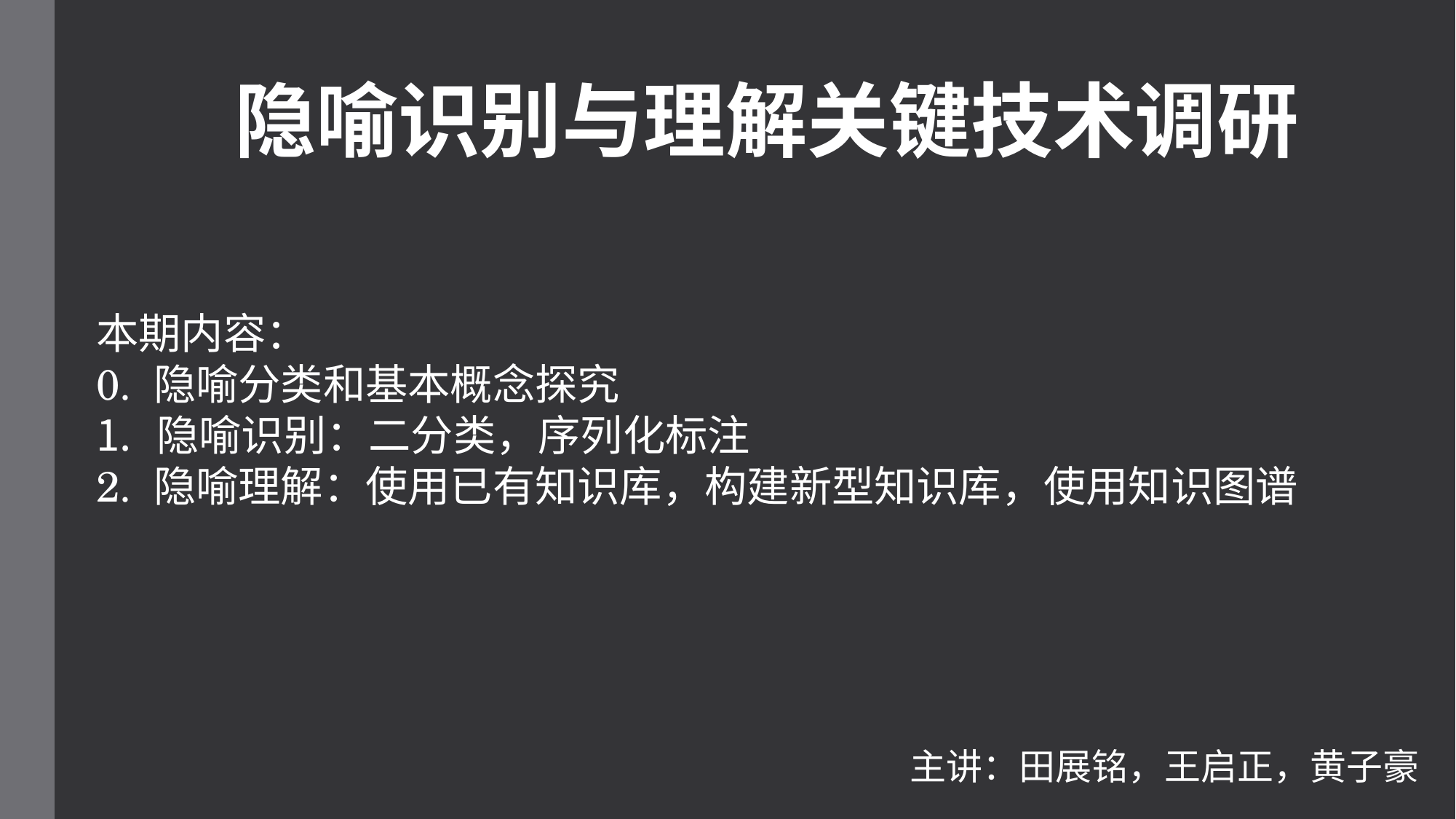

隐喻识别与理解关键技术调研
本期内容：
0. 隐喻分类和基本概念探究
 隐喻识别：二分类，序列化标注
2. 隐喻理解：使用已有知识库，构建新型知识库，使用知识图谱
主讲：田展铭，王启正，黄子豪